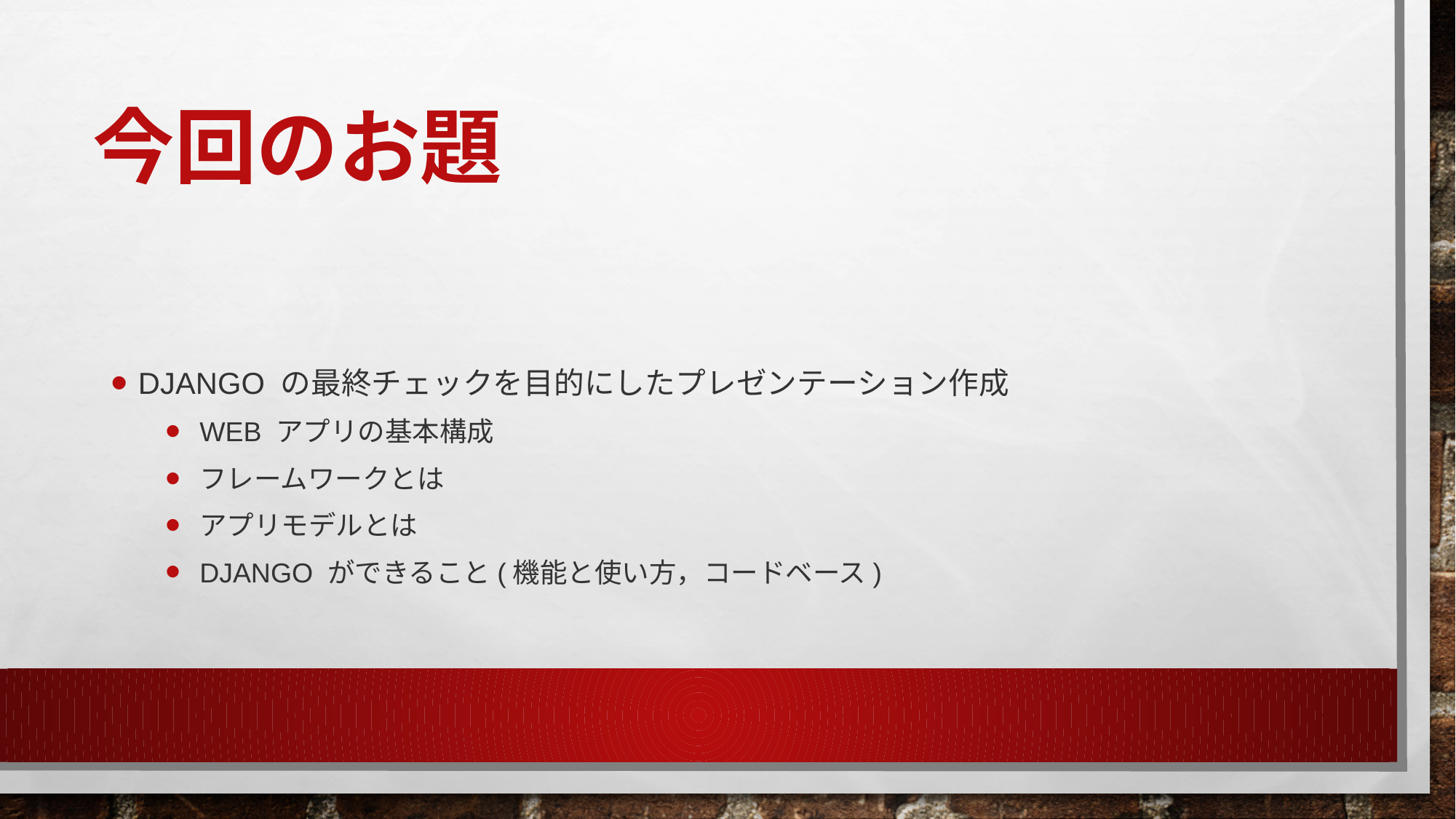

# 今回のお題
Django の最終チェックを目的にしたプレゼンテーション作成
web アプリの基本構成
フレームワークとは
アプリモデルとは
Django ができること(機能と使い方，コードベース)